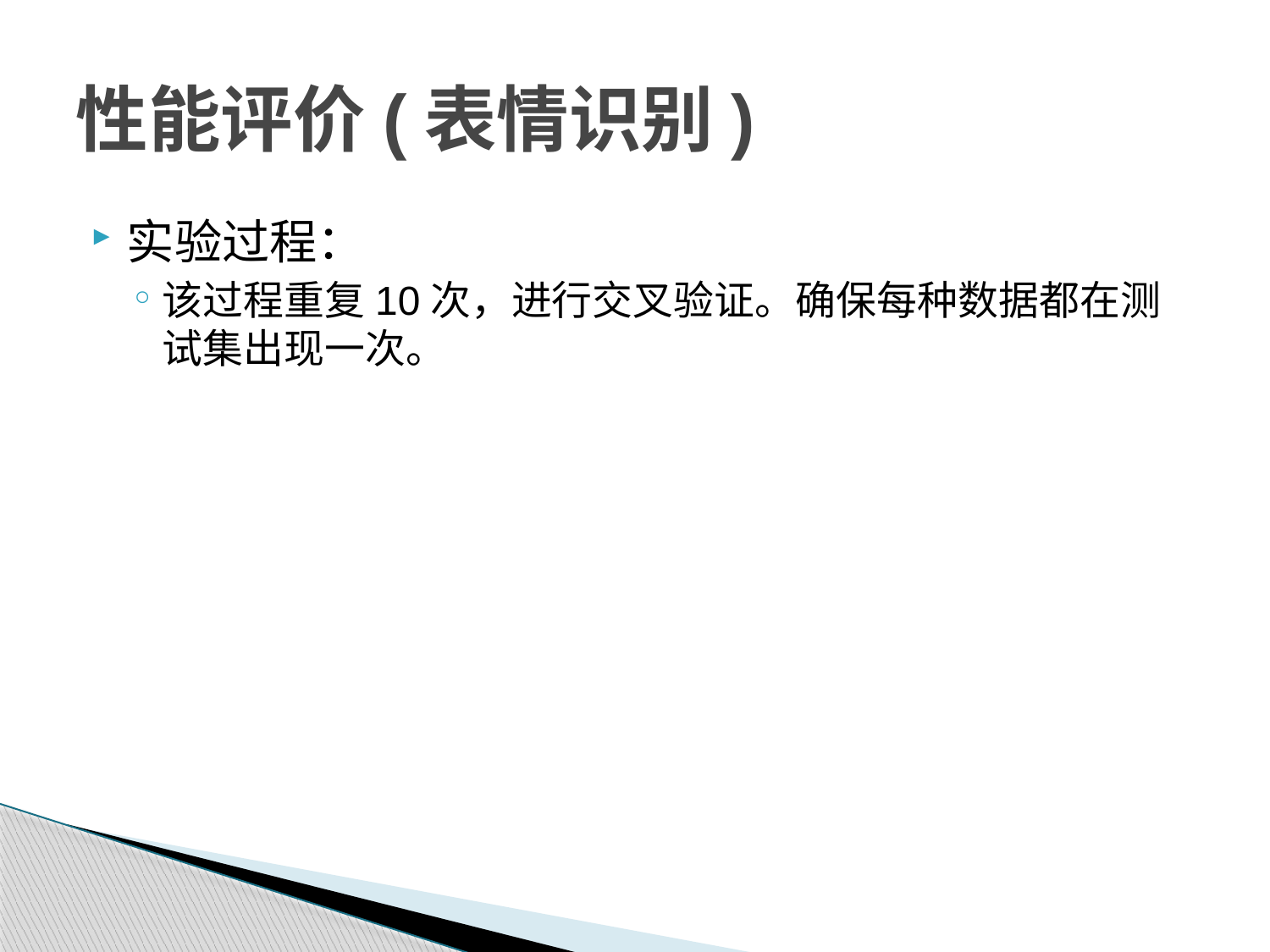

# 性能评价(表情识别)
实验过程：
该过程重复10次，进行交叉验证。确保每种数据都在测试集出现一次。